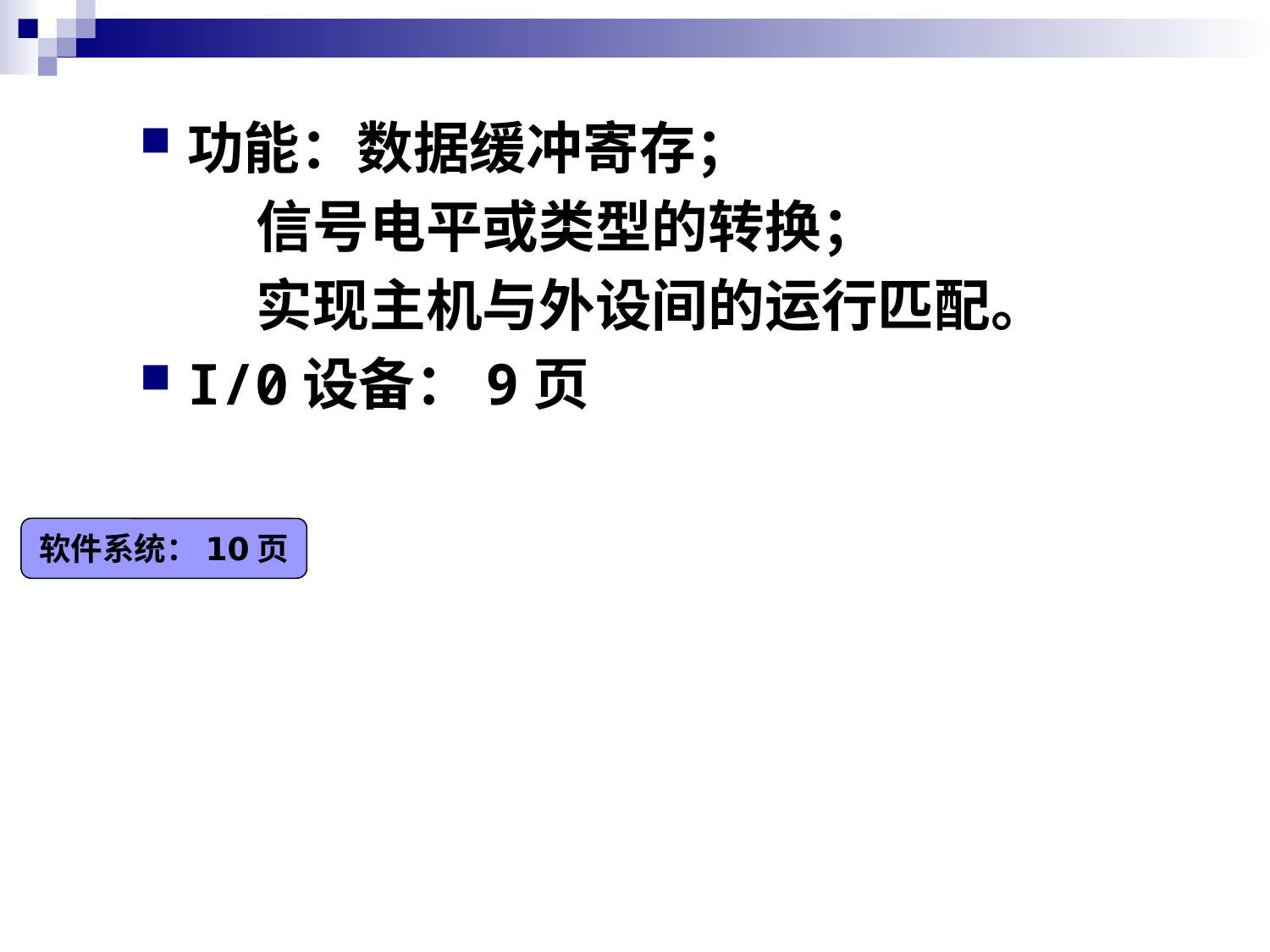

功能：数据缓冲寄存；
        信号电平或类型的转换；
        实现主机与外设间的运行匹配。
I/0设备：9页
软件系统：10页